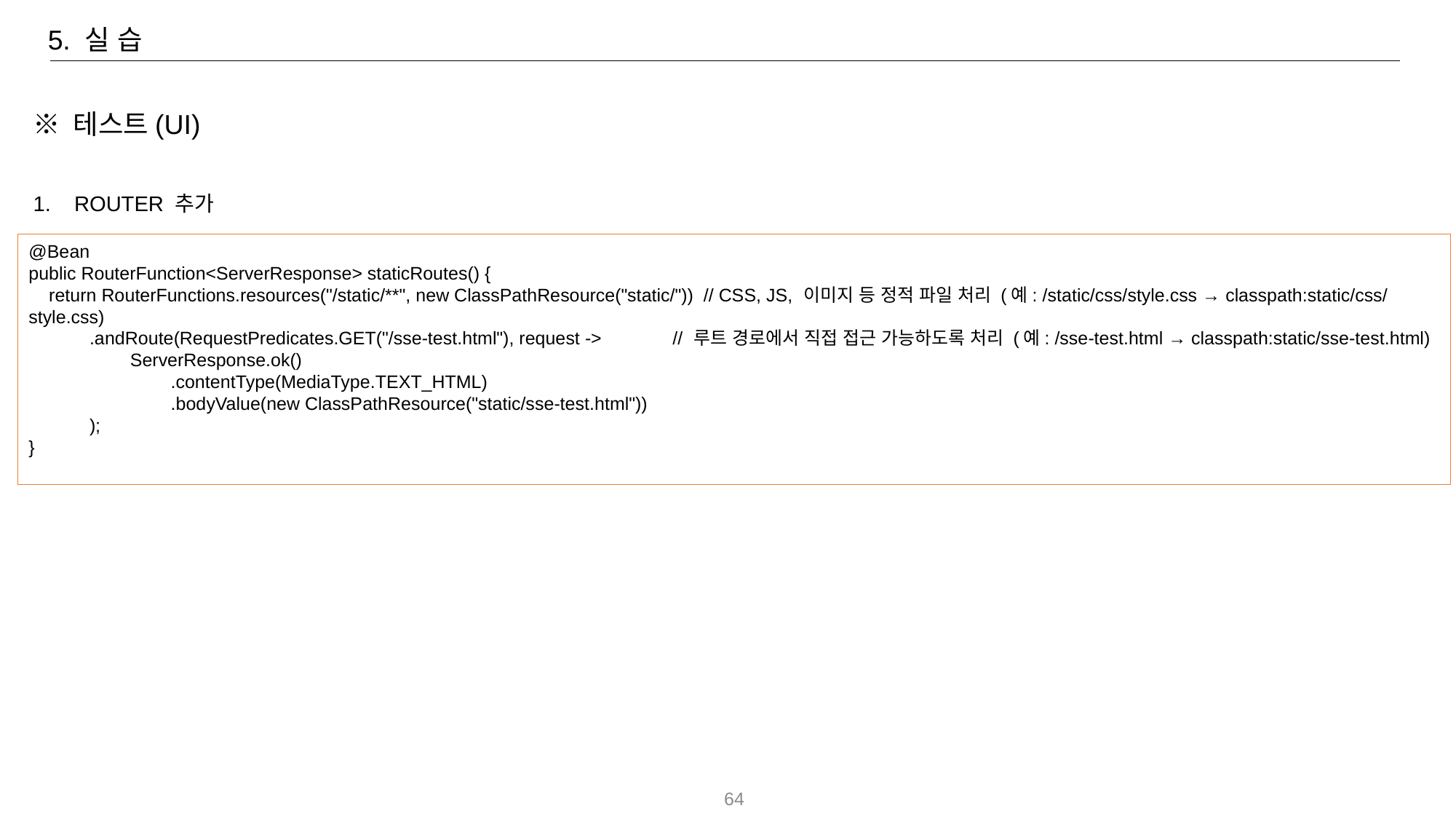

# 5. 실 습

※ 테스트(UI)

ROUTER 추가

@Bean
public RouterFunction<ServerResponse> staticRoutes() {
    return RouterFunctions.resources("/static/**", new ClassPathResource("static/"))  // CSS, JS, 이미지 등 정적 파일 처리 (예: /static/css/style.css → classpath:static/css/style.css)
            .andRoute(RequestPredicates.GET("/sse-test.html"), request ->              // 루트 경로에서 직접 접근 가능하도록 처리 (예: /sse-test.html → classpath:static/sse-test.html)
                    ServerResponse.ok()
                            .contentType(MediaType.TEXT_HTML)
                            .bodyValue(new ClassPathResource("static/sse-test.html"))
            );
}

64